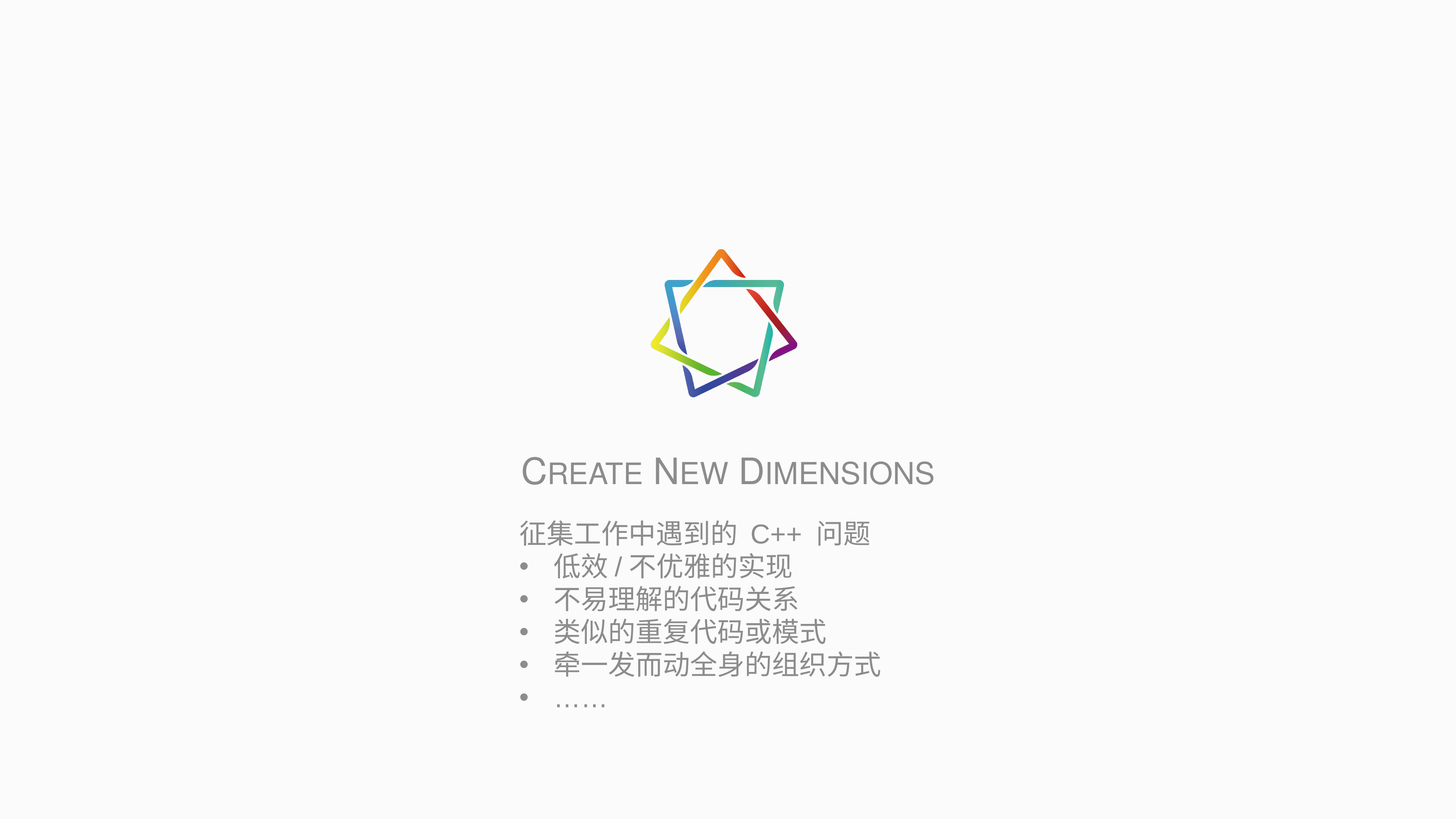

CREATE NEW DIMENSIONS
征集工作中遇到的 C++ 问题
低效/不优雅的实现
不易理解的代码关系
类似的重复代码或模式
牵一发而动全身的组织方式
……